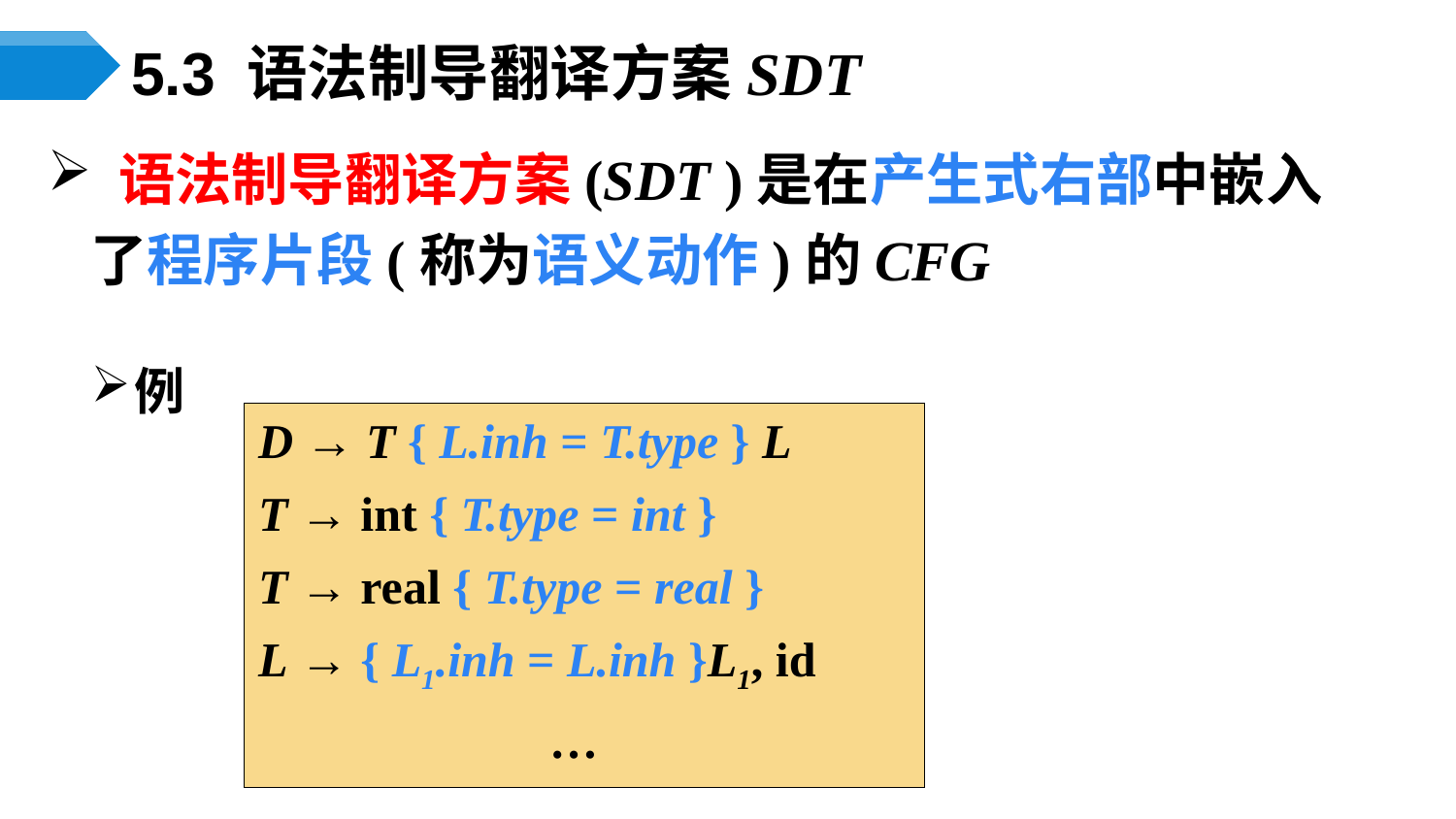

# 5.3 语法制导翻译方案SDT
 语法制导翻译方案(SDT )是在产生式右部中嵌入了程序片段(称为语义动作)的CFG
例

D → T { L.inh = T.type } L
T → int { T.type = int }
T → real { T.type = real }
L → { L1.inh = L.inh }L1, id
		…